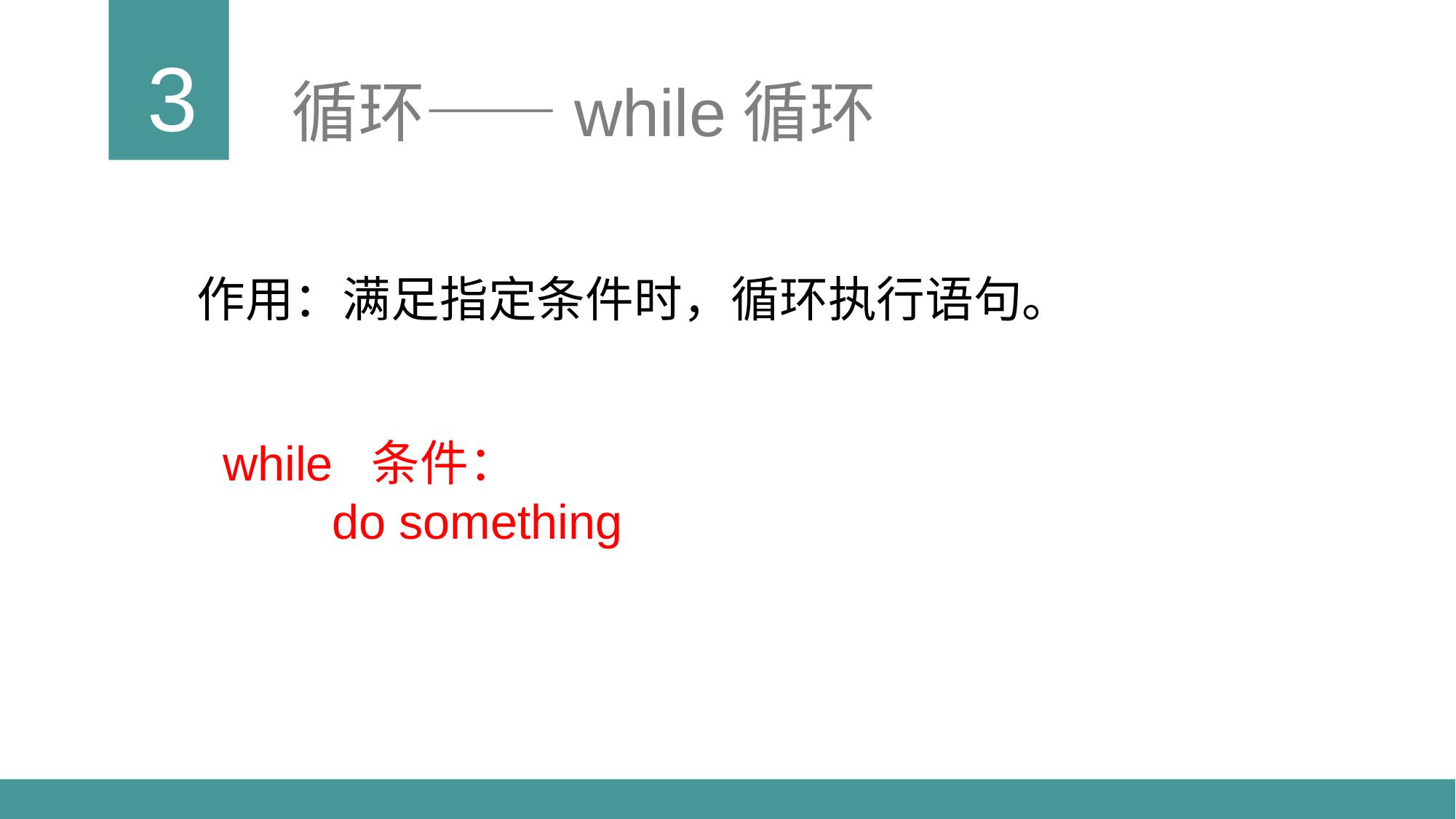

3
循环——while循环
作用：满足指定条件时，循环执行语句。
while  条件：
do something